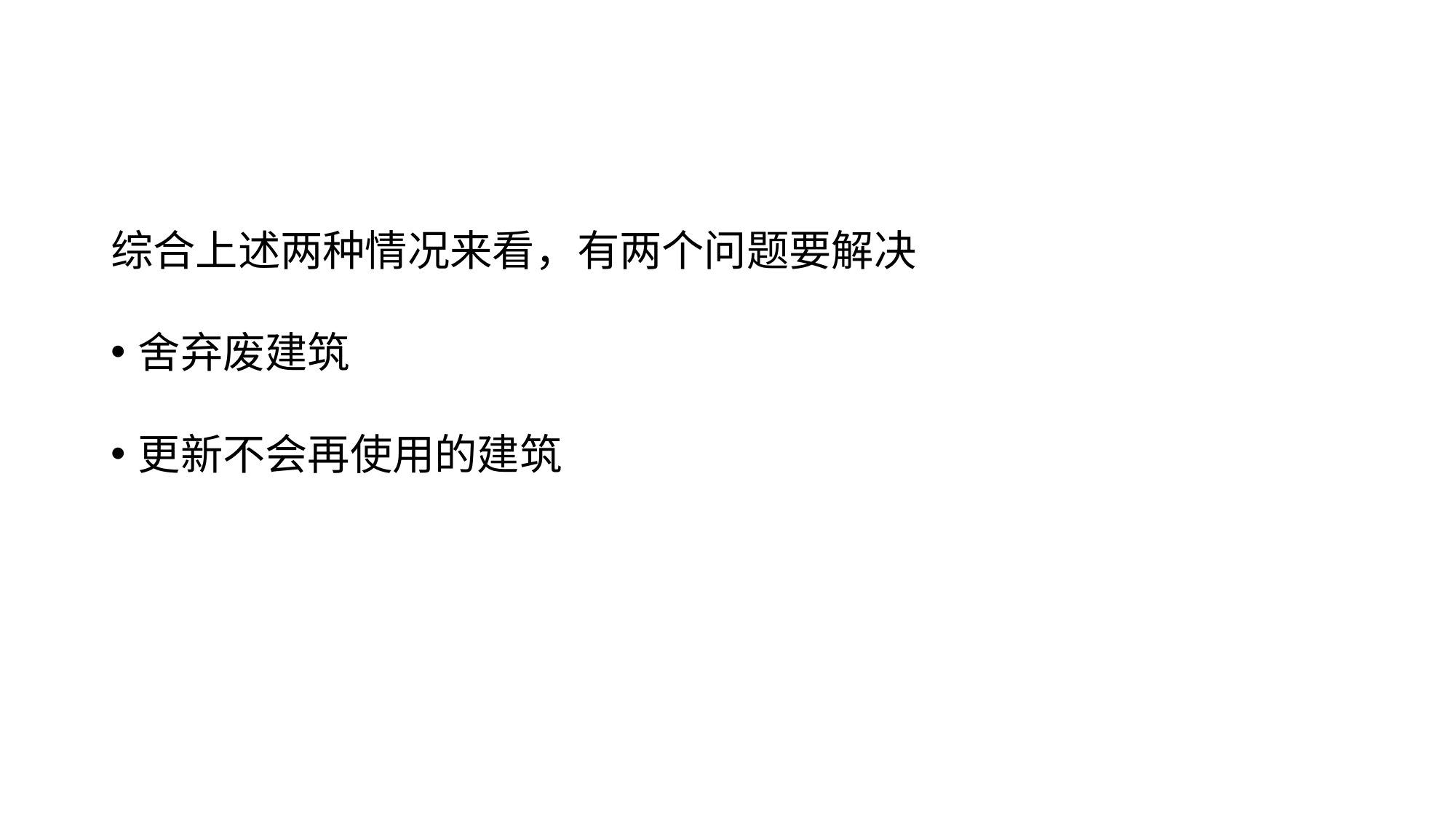

#
综合上述两种情况来看，有两个问题要解决

舍弃废建筑

更新不会再使用的建筑